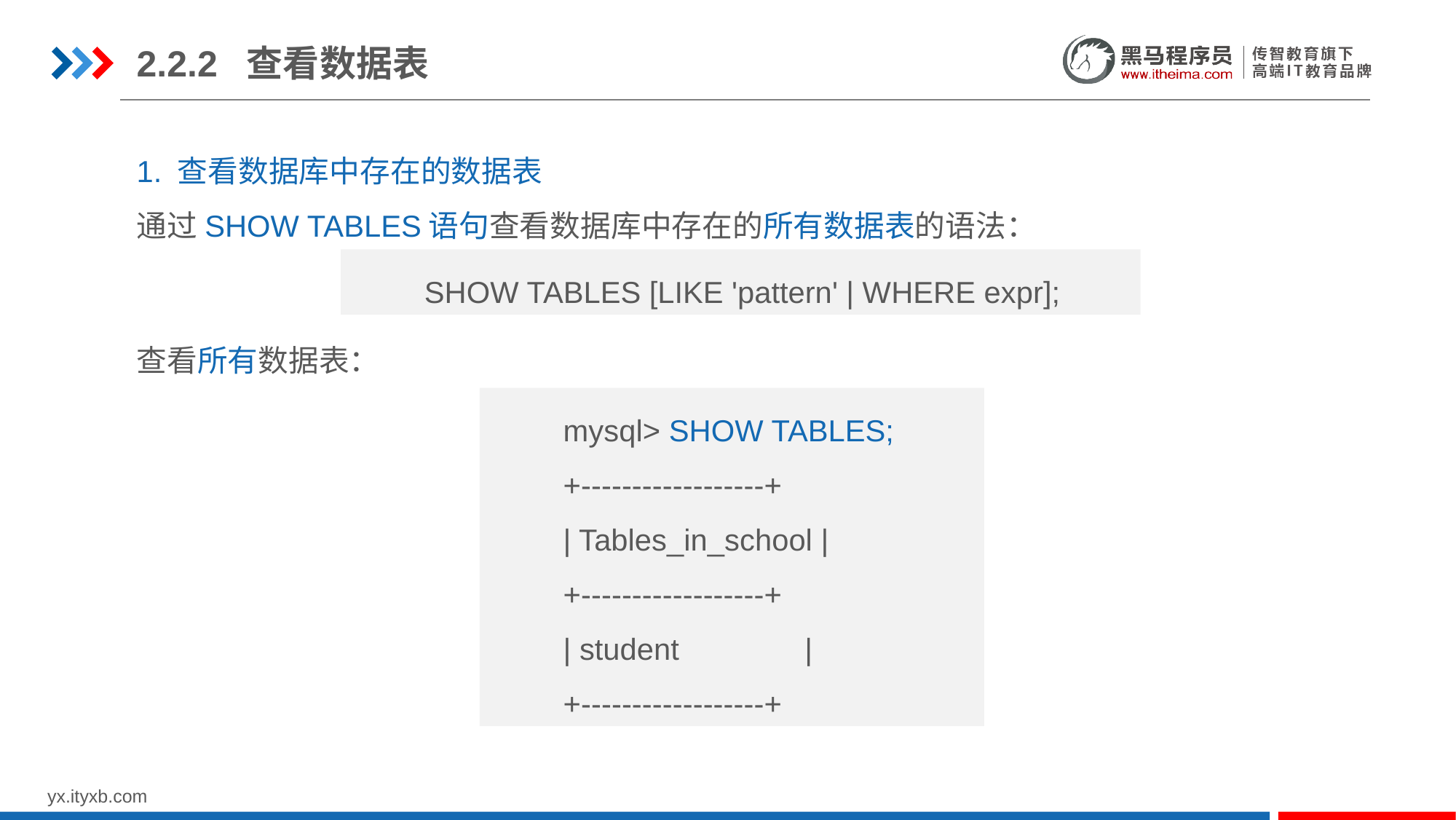

2.2.2  查看数据表
1. 查看数据库中存在的数据表
通过SHOW TABLES语句查看数据库中存在的所有数据表的语法：
SHOW TABLES [LIKE 'pattern' | WHERE expr];
查看所有数据表：
mysql> SHOW TABLES;
+------------------+
| Tables_in_school |
+------------------+
| student               |
+------------------+